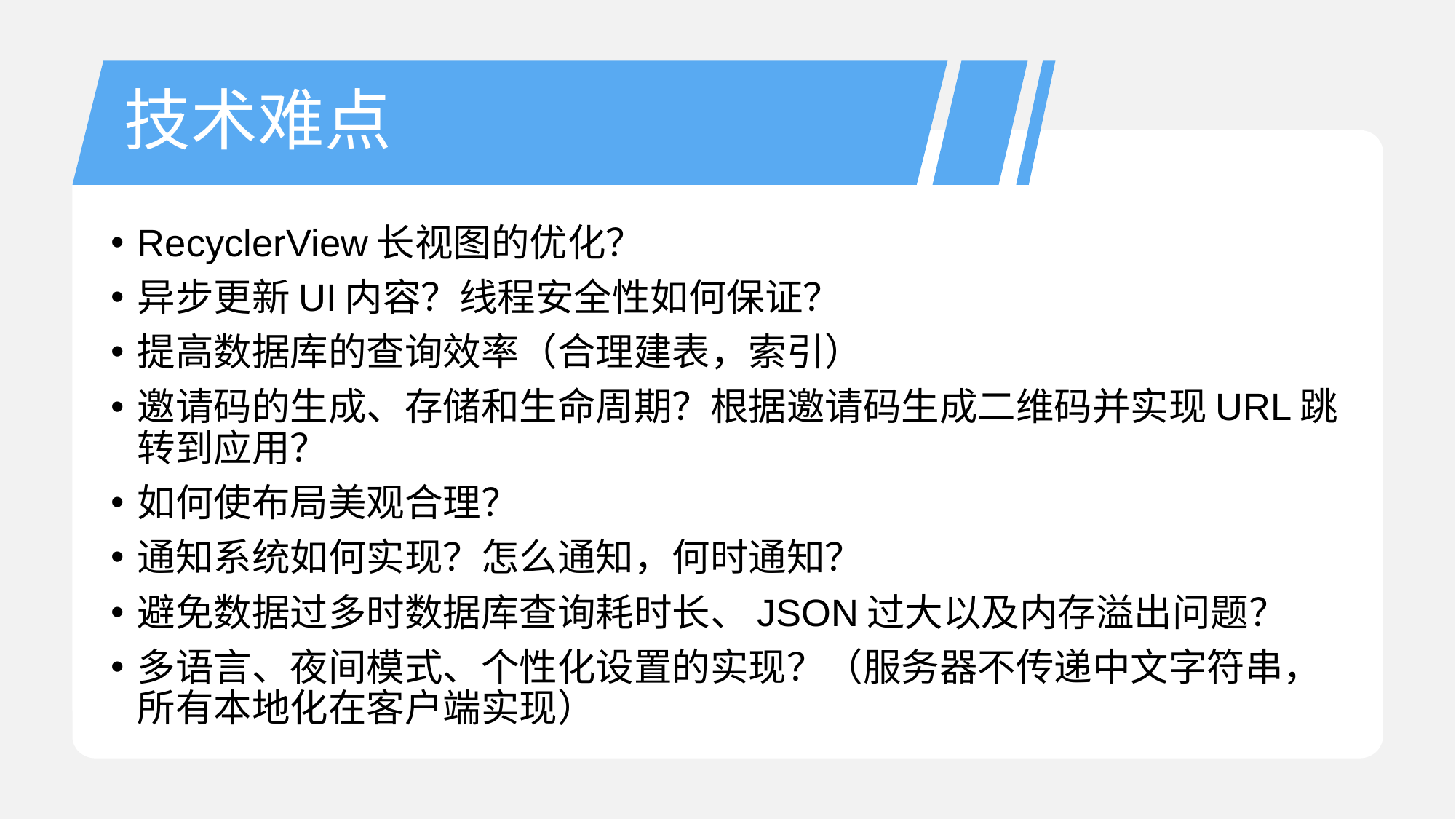

# 技术难点
RecyclerView长视图的优化？
异步更新UI内容？线程安全性如何保证？
提高数据库的查询效率（合理建表，索引）
邀请码的生成、存储和生命周期？根据邀请码生成二维码并实现URL跳转到应用？
如何使布局美观合理？
通知系统如何实现？怎么通知，何时通知？
避免数据过多时数据库查询耗时长、JSON过大以及内存溢出问题？
多语言、夜间模式、个性化设置的实现？（服务器不传递中文字符串，所有本地化在客户端实现）